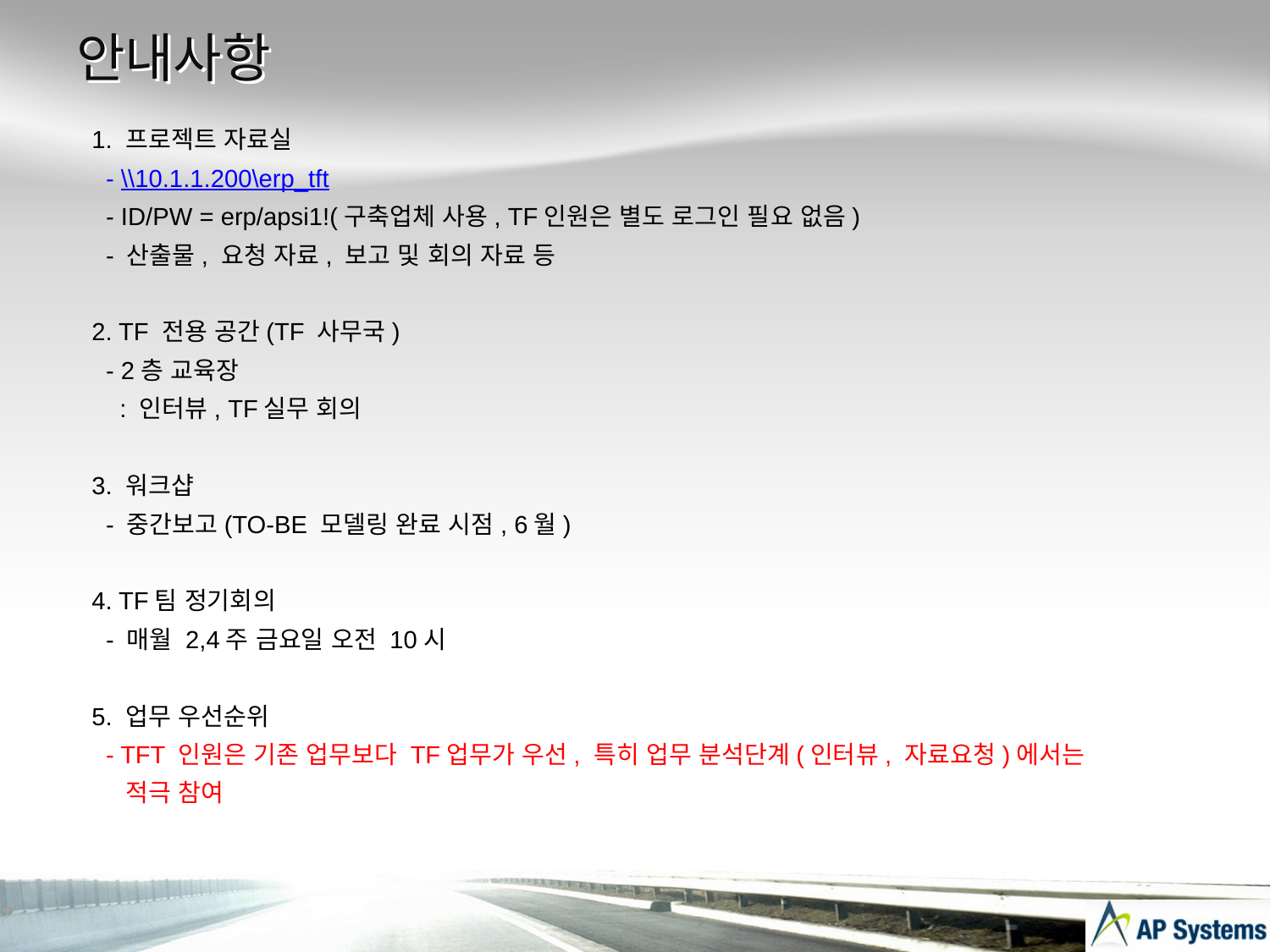

# 안내사항
1. 프로젝트 자료실
  - \\10.1.1.200\erp_tft
  - ID/PW = erp/apsi1!(구축업체 사용, TF인원은 별도 로그인 필요 없음)
  - 산출물, 요청 자료, 보고 및 회의 자료 등

2. TF 전용 공간(TF 사무국)
  - 2층 교육장
    : 인터뷰, TF실무 회의

3. 워크샵
  - 중간보고(TO-BE 모델링 완료 시점, 6월)

4. TF팀 정기회의
  - 매월 2,4주 금요일 오전 10시

5. 업무 우선순위
  - TFT 인원은 기존 업무보다 TF업무가 우선, 특히 업무 분석단계(인터뷰, 자료요청)에서는
    적극 참여